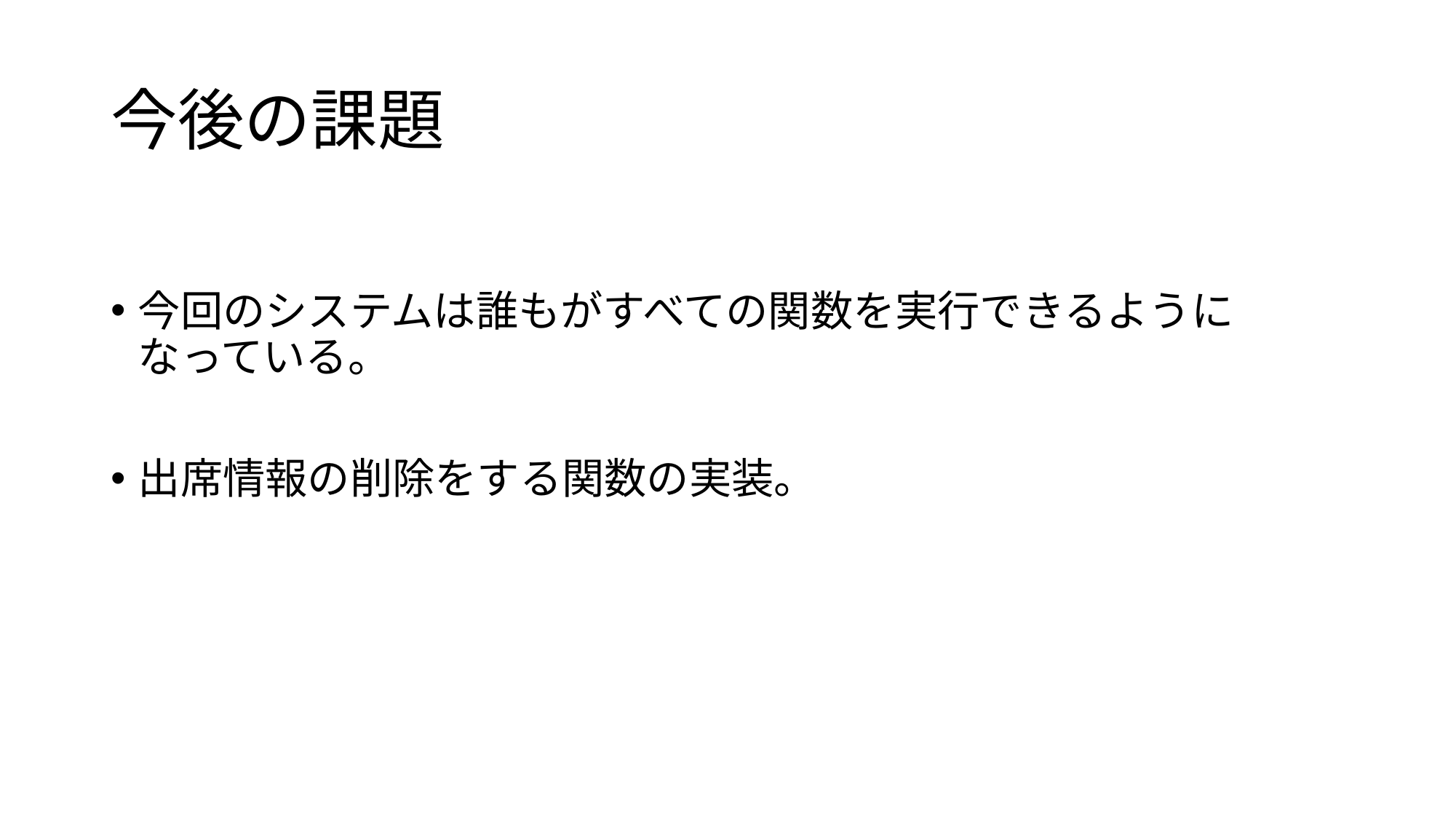

# 今後の課題

今回のシステムは誰もがすべての関数を実行できるように　　なっている。

出席情報の削除をする関数の実装。